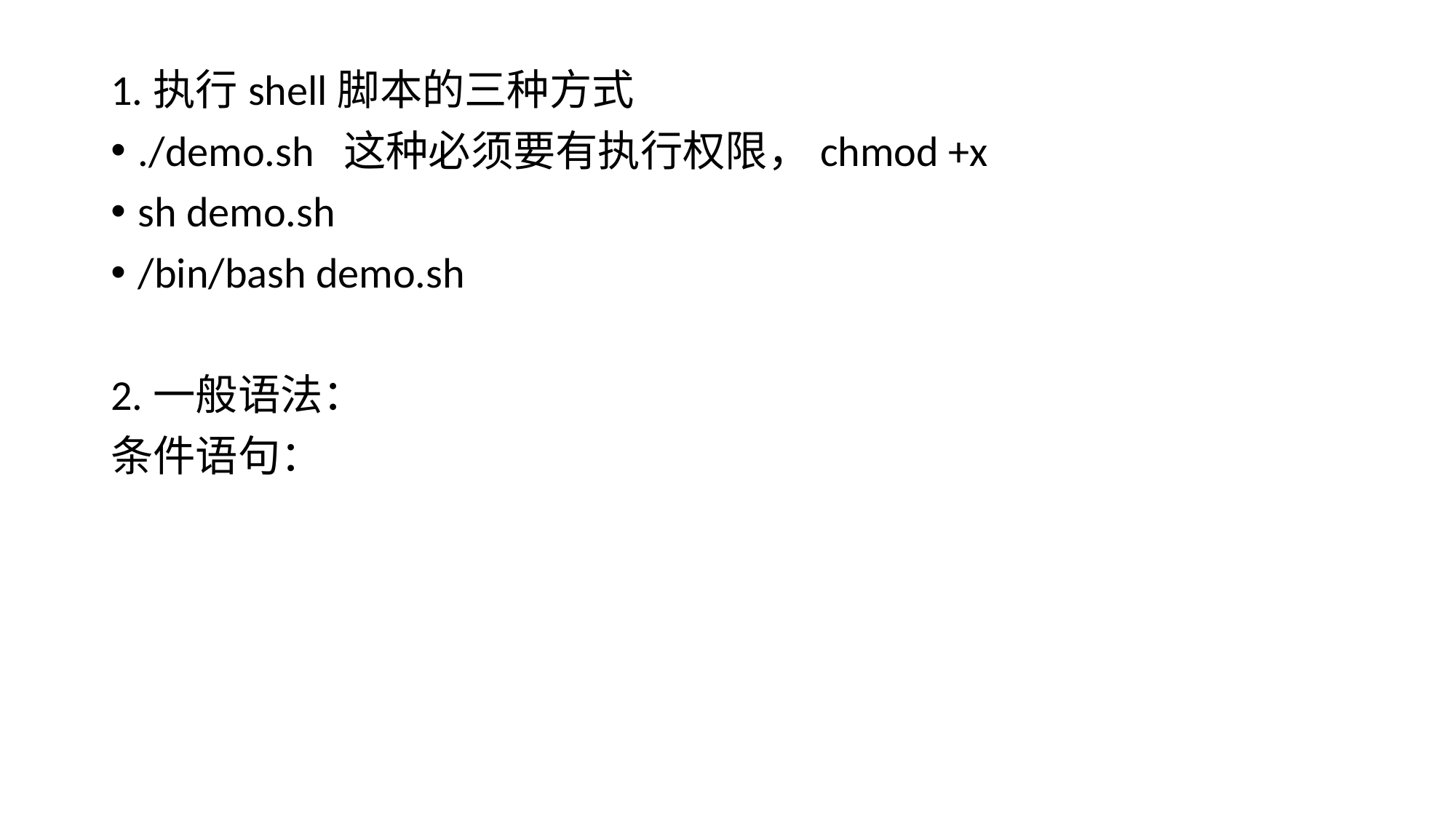

1.执行shell脚本的三种方式
./demo.sh  这种必须要有执行权限，chmod +x
sh demo.sh
/bin/bash demo.sh

2.一般语法：
条件语句：